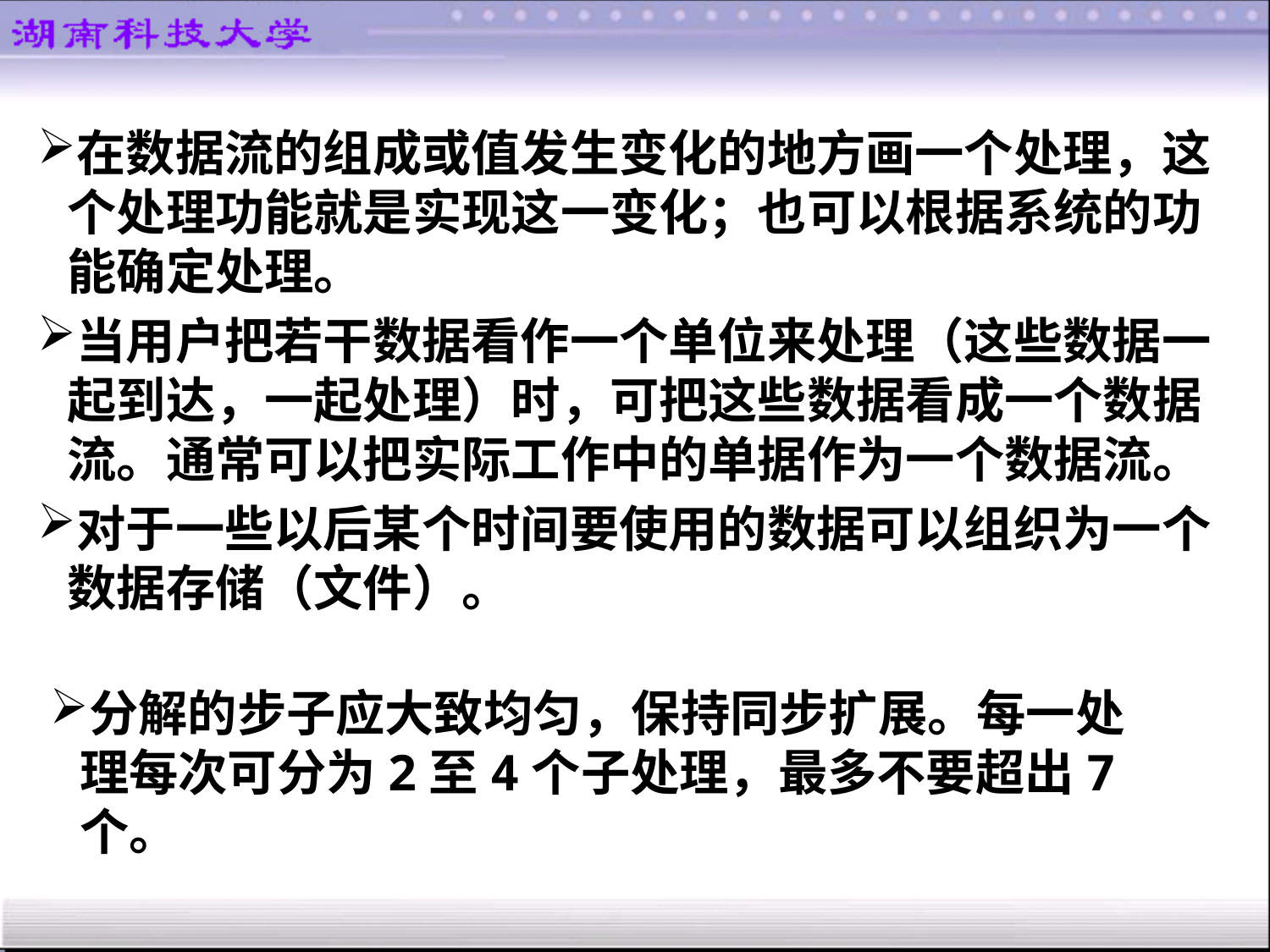

在数据流的组成或值发生变化的地方画一个处理，这个处理功能就是实现这一变化；也可以根据系统的功能确定处理。
当用户把若干数据看作一个单位来处理（这些数据一起到达，一起处理）时，可把这些数据看成一个数据流。通常可以把实际工作中的单据作为一个数据流。
对于一些以后某个时间要使用的数据可以组织为一个数据存储（文件）。
分解的步子应大致均匀，保持同步扩展。每一处理每次可分为2至4个子处理，最多不要超出7个。